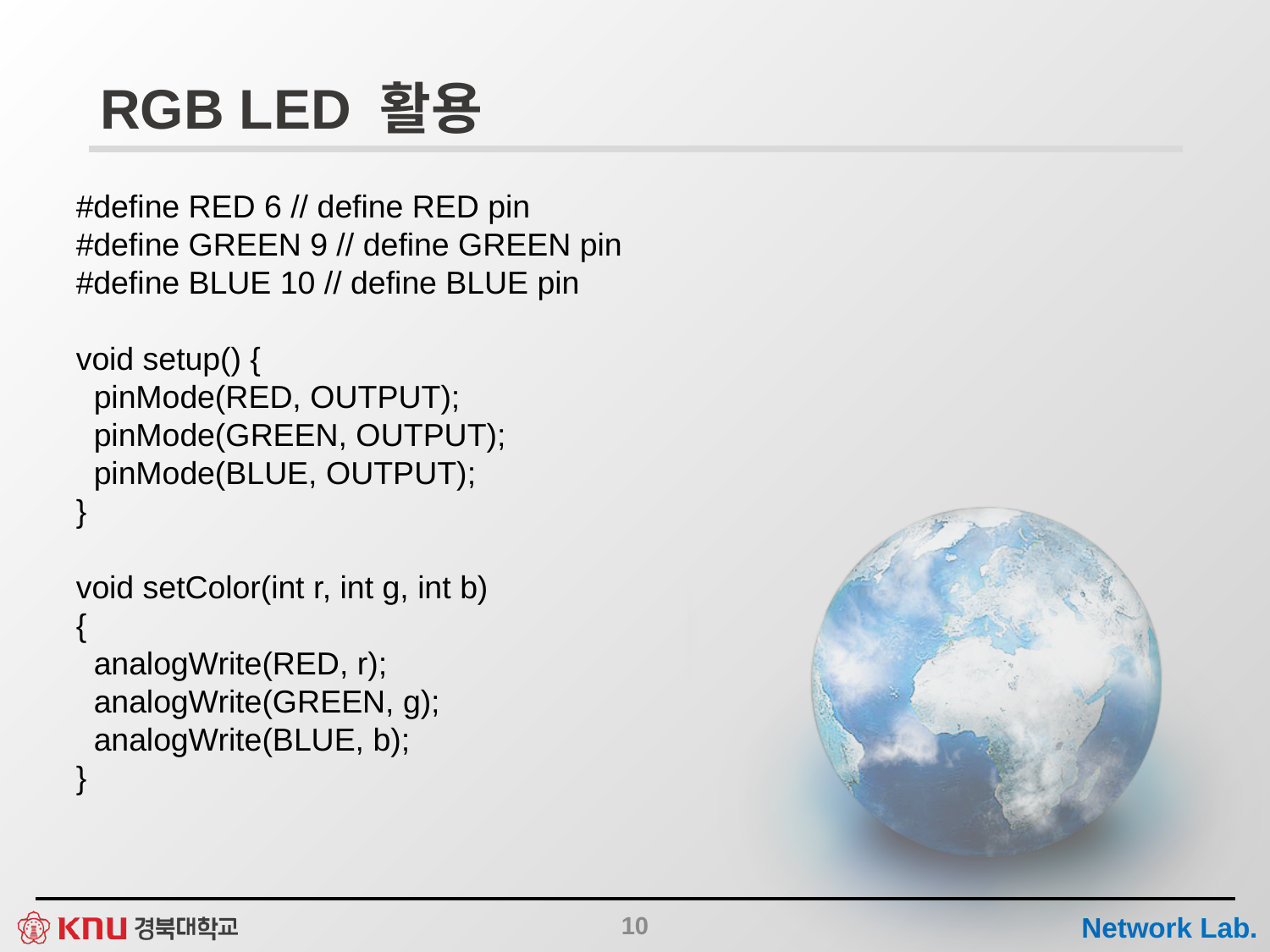

# RGB LED 활용
#define RED 6 // define RED pin
#define GREEN 9 // define GREEN pin
#define BLUE 10 // define BLUE pin

void setup() {
  pinMode(RED, OUTPUT);
  pinMode(GREEN, OUTPUT);
  pinMode(BLUE, OUTPUT);
}

void setColor(int r, int g, int b)
{
  analogWrite(RED, r);
  analogWrite(GREEN, g);
  analogWrite(BLUE, b);
}
10